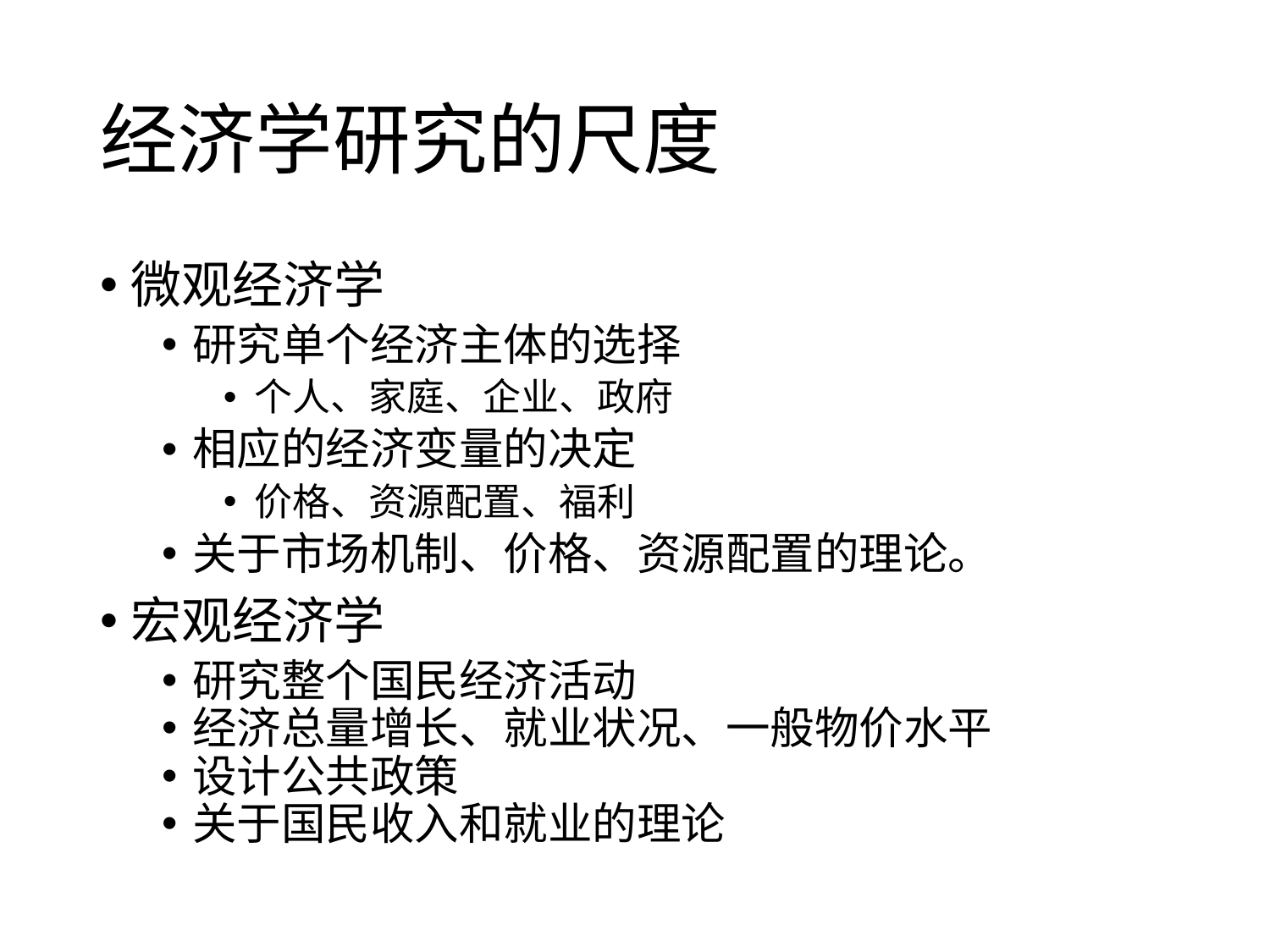

# 经济学研究的尺度
微观经济学
研究单个经济主体的选择
个人、家庭、企业、政府
相应的经济变量的决定
价格、资源配置、福利
关于市场机制、价格、资源配置的理论。
宏观经济学
研究整个国民经济活动
经济总量增长、就业状况、一般物价水平
设计公共政策
关于国民收入和就业的理论